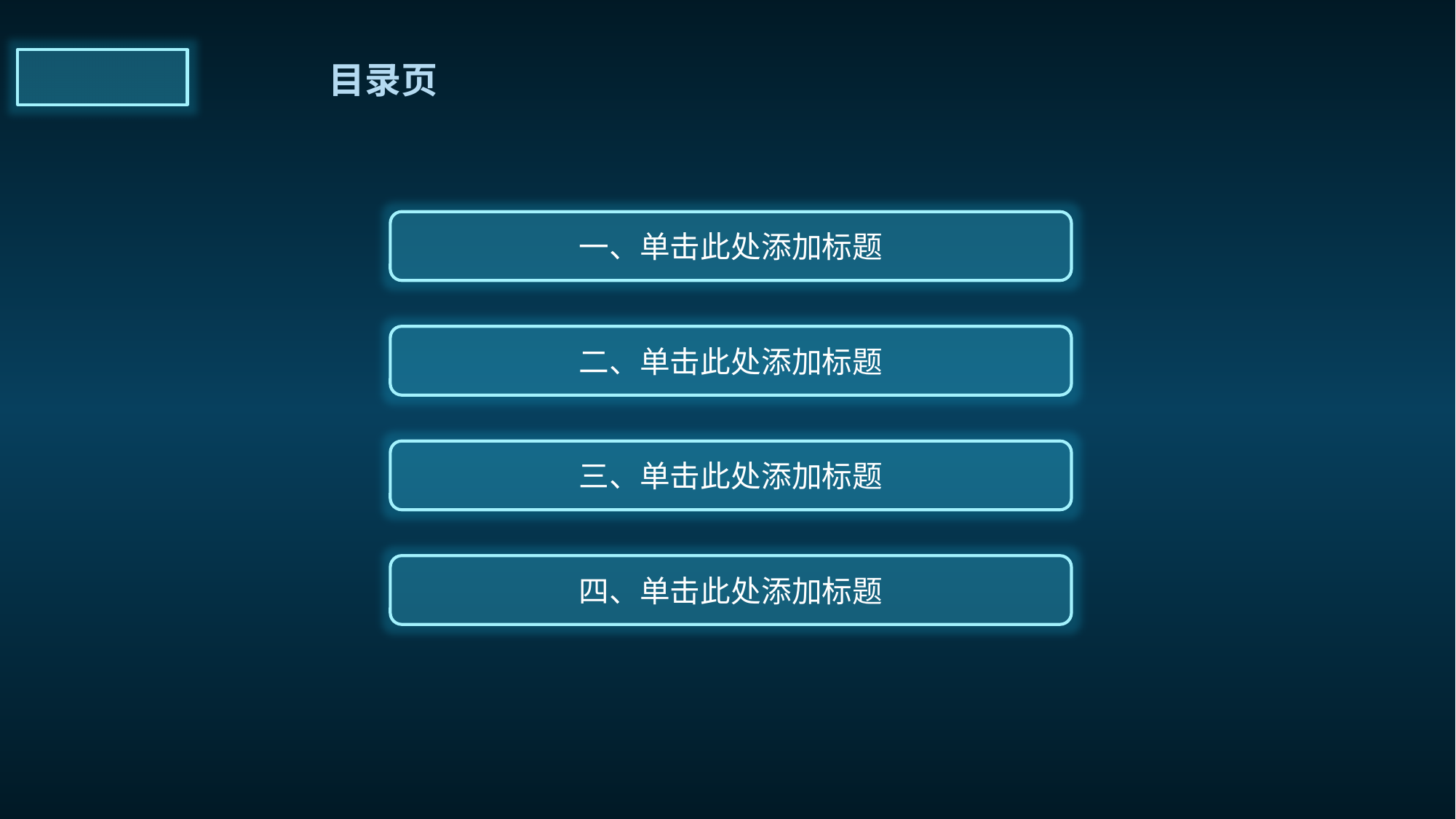

目录页
一、单击此处添加标题
二、单击此处添加标题
三、单击此处添加标题
四、单击此处添加标题